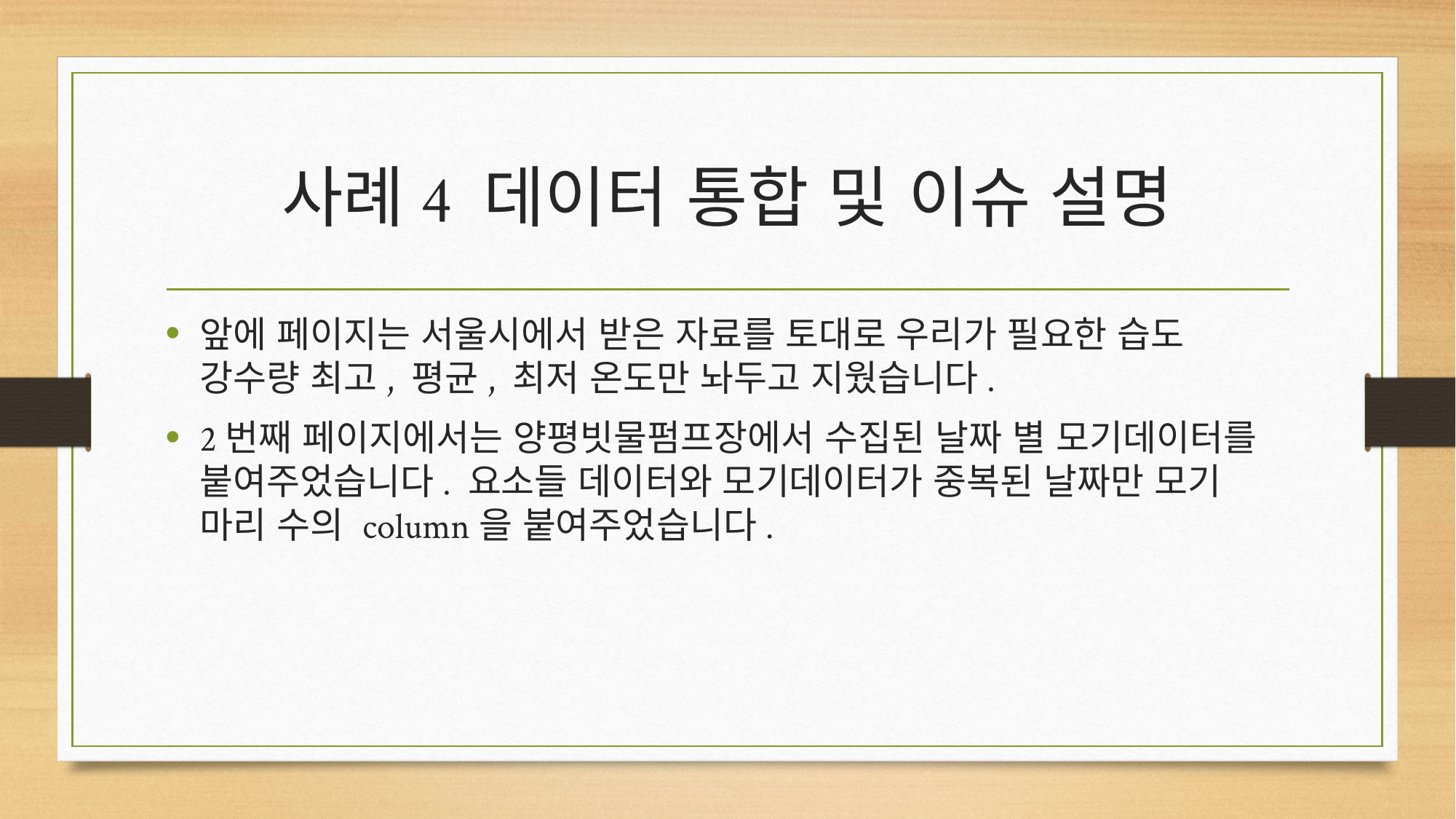

# 사례4 데이터 통합 및 이슈 설명
앞에 페이지는 서울시에서 받은 자료를 토대로 우리가 필요한 습도 강수량 최고, 평균, 최저 온도만 놔두고 지웠습니다.
2번째 페이지에서는 양평빗물펌프장에서 수집된 날짜 별 모기데이터를 붙여주었습니다. 요소들 데이터와 모기데이터가 중복된 날짜만 모기 마리 수의 column을 붙여주었습니다.